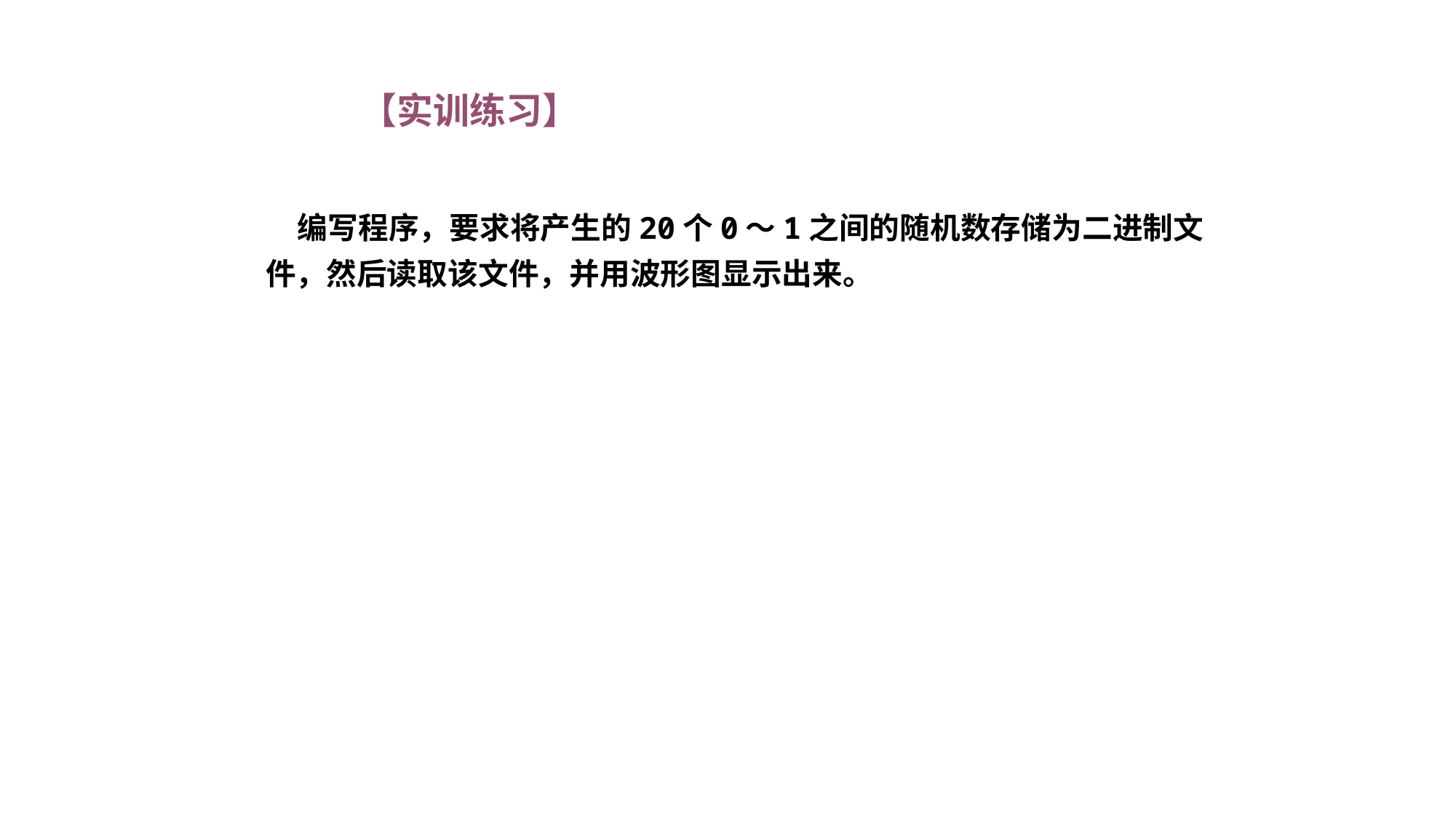

【实训练习】
编写程序，要求将产生的20个0～1之间的随机数存储为二进制文件，然后读取该文件，并用波形图显示出来。